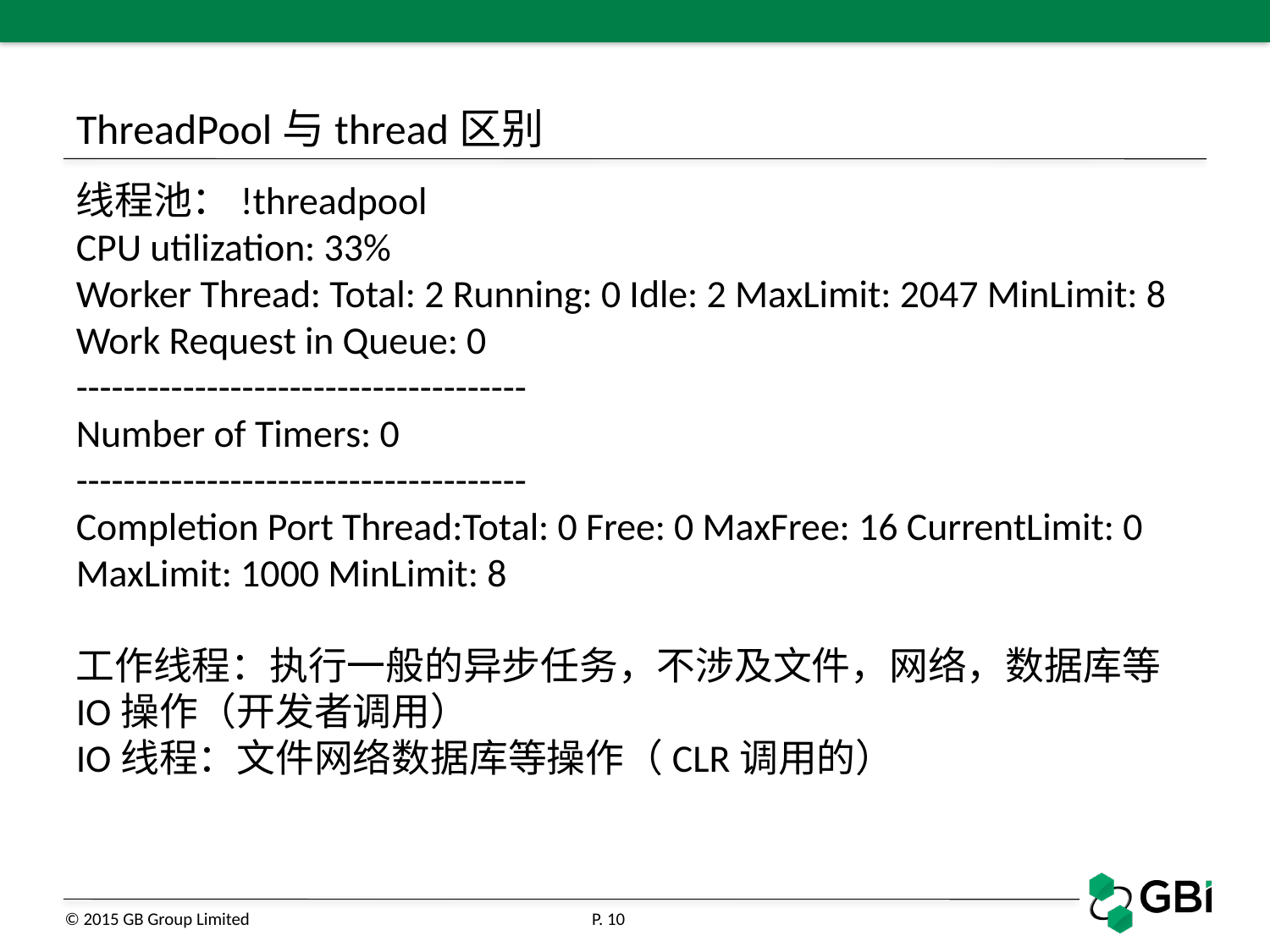

# ThreadPool与thread区别
线程池：!threadpool
CPU utilization: 33%
Worker Thread: Total: 2 Running: 0 Idle: 2 MaxLimit: 2047 MinLimit: 8
Work Request in Queue: 0
--------------------------------------
Number of Timers: 0
--------------------------------------
Completion Port Thread:Total: 0 Free: 0 MaxFree: 16 CurrentLimit: 0 MaxLimit: 1000 MinLimit: 8

工作线程：执行一般的异步任务，不涉及文件，网络，数据库等IO操作（开发者调用）
IO线程：文件网络数据库等操作（CLR调用的）